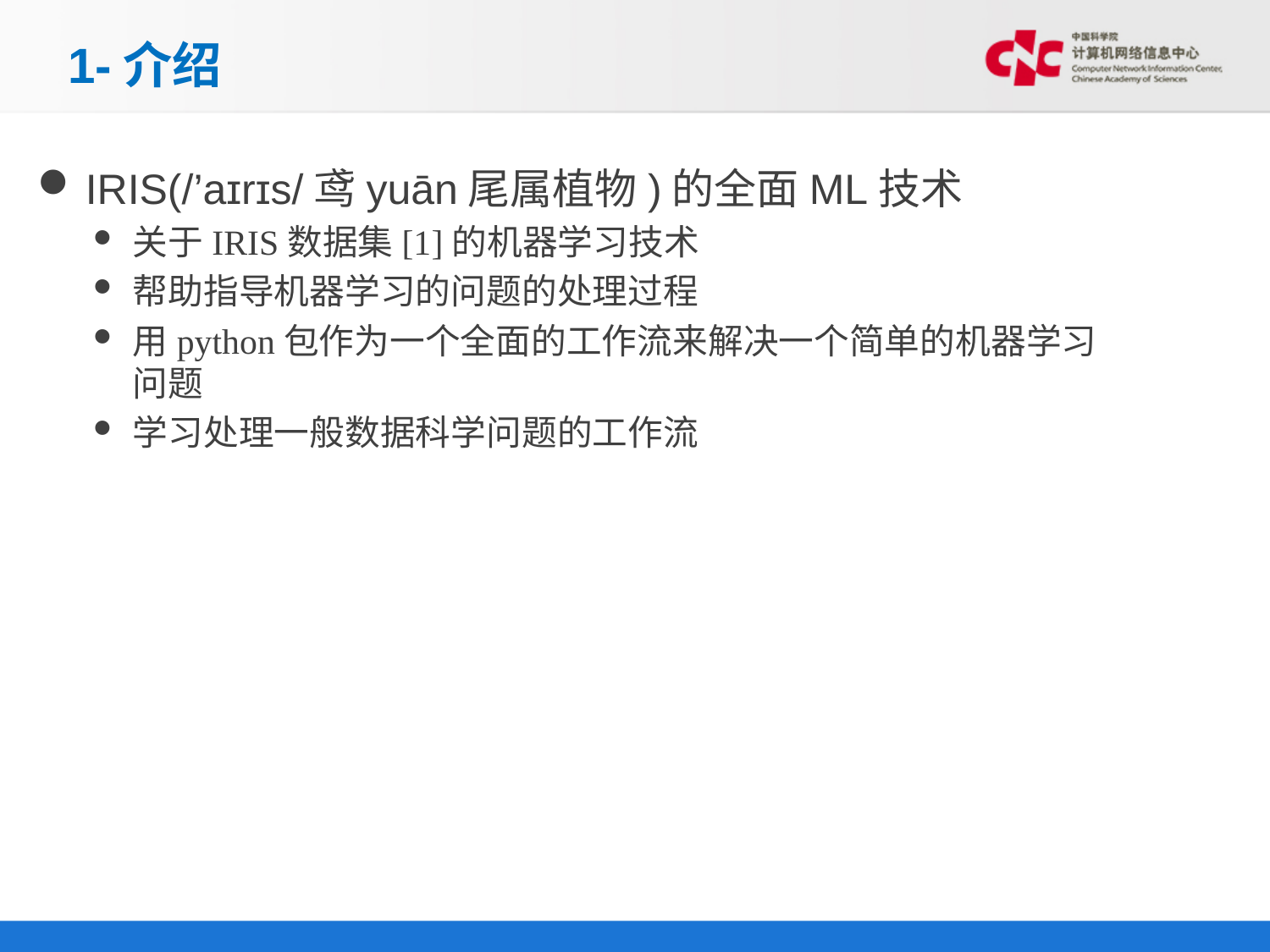

# 1-介绍
IRIS(/’aɪrɪs/鸢yuān尾属植物)的全面ML技术
关于IRIS数据集[1]的机器学习技术
帮助指导机器学习的问题的处理过程
用python包作为一个全面的工作流来解决一个简单的机器学习问题
学习处理一般数据科学问题的工作流